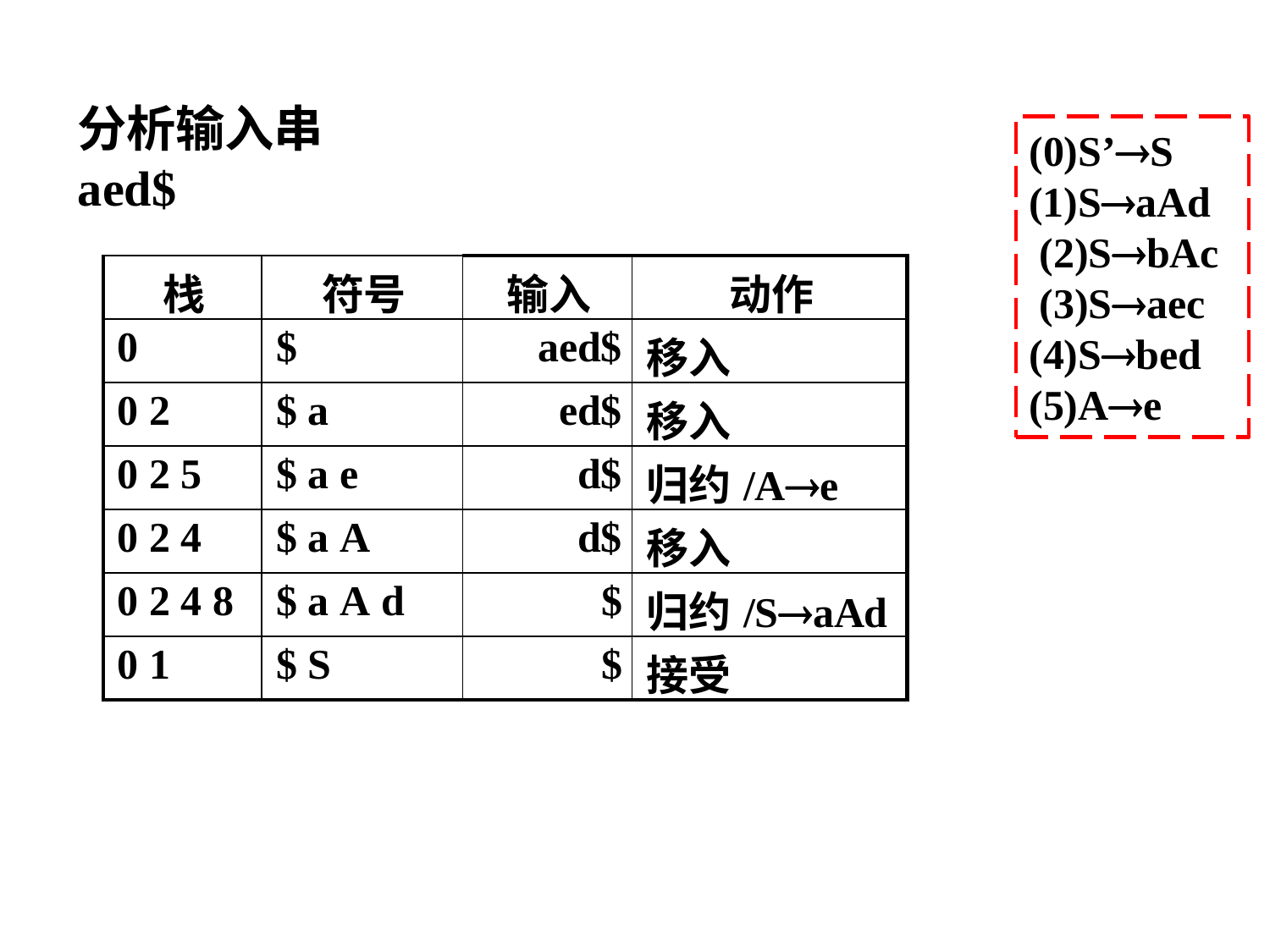

# 分析输入串aed$

(0)S’→S
(1)S→aAd  (2)S→bAc  (3)S→aec  (4)S→bed  (5)A→e
| 栈 | 符号 | 输入 | 动作 |
| --- | --- | --- | --- |
| 0 | $ | aed$ | 移入 |
| 0 2 | $ a | ed$ | 移入 |
| 0 2 5 | $ a e | d$ | 归约/A→e |
| 0 2 4 | $ a A | d$ | 移入 |
| 0 2 4 8 | $ a A d | $ | 归约/S→aAd |
| 0 1 | $ S | $ | 接受 |